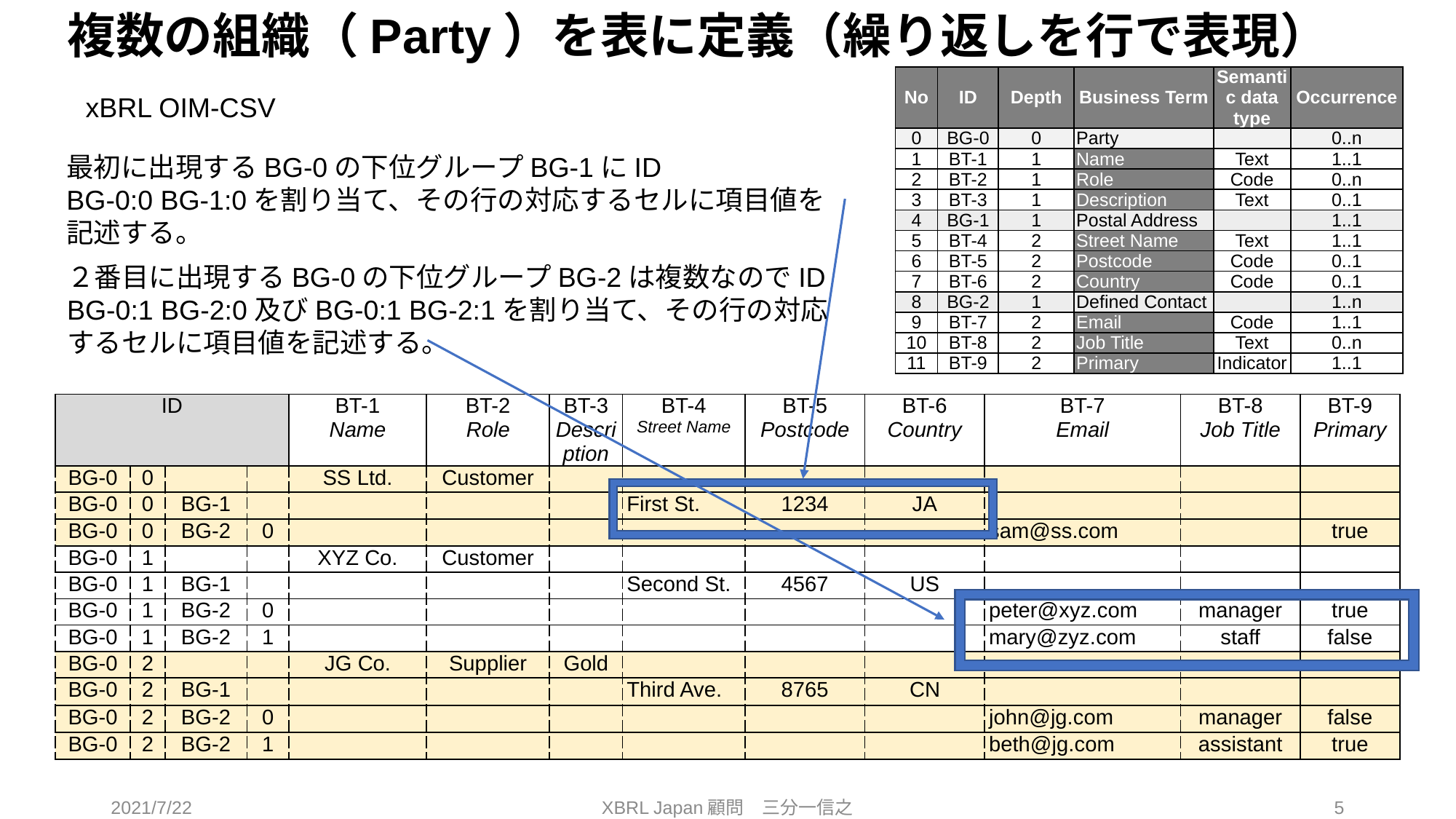

# 複数の組織（Party）を表に定義（繰り返しを行で表現）
| No | ID | Depth | Business Term | Semantic data type | Occurrence |
| --- | --- | --- | --- | --- | --- |
| 0 | BG-0 | 0 | Party |  | 0..n |
| 1 | BT-1 | 1 | Name | Text | 1..1 |
| 2 | BT-2 | 1 | Role | Code | 0..n |
| 3 | BT-3 | 1 | Description | Text | 0..1 |
| 4 | BG-1 | 1 | Postal Address |  | 1..1 |
| 5 | BT-4 | 2 | Street Name | Text | 1..1 |
| 6 | BT-5 | 2 | Postcode | Code | 0..1 |
| 7 | BT-6 | 2 | Country | Code | 0..1 |
| 8 | BG-2 | 1 | Defined Contact |  | 1..n |
| 9 | BT-7 | 2 | Email | Code | 1..1 |
| 10 | BT-8 | 2 | Job Title | Text | 0..n |
| 11 | BT-9 | 2 | Primary | Indicator | 1..1 |
xBRL OIM-CSV
最初に出現するBG-0の下位グループBG-1にID
BG-0:0 BG-1:0を割り当て、その行の対応するセルに項目値を記述する。
２番目に出現するBG-0の下位グループBG-2は複数なのでID
BG-0:1 BG-2:0及びBG-0:1 BG-2:1を割り当て、その行の対応するセルに項目値を記述する。
| ID |  |  |  | BT-1 Name | BT-2 Role | BT-3 Description | BT-4 Street Name | BT-5 Postcode | BT-6 Country | BT-7 Email | BT-8 Job Title | BT-9 Primary |
| --- | --- | --- | --- | --- | --- | --- | --- | --- | --- | --- | --- | --- |
| BG-0 | 0 |  |  | SS Ltd. | Customer |  |  |  |  |  |  |  |
| BG-0 | 0 | BG-1 |  |  |  |  | First St. | 1234 | JA |  |  |  |
| BG-0 | 0 | BG-2 | 0 |  |  |  |  |  |  | sam@ss.com |  | true |
| BG-0 | 1 |  |  | XYZ Co. | Customer |  |  |  |  |  |  |  |
| BG-0 | 1 | BG-1 |  |  |  |  | Second St. | 4567 | US |  |  |  |
| BG-0 | 1 | BG-2 | 0 |  |  |  |  |  |  | peter@xyz.com | manager | true |
| BG-0 | 1 | BG-2 | 1 |  |  |  |  |  |  | mary@zyz.com | staff | false |
| BG-0 | 2 |  |  | JG Co. | Supplier | Gold |  |  |  |  |  |  |
| BG-0 | 2 | BG-1 |  |  |  |  | Third Ave. | 8765 | CN |  |  |  |
| BG-0 | 2 | BG-2 | 0 |  |  |  |  |  |  | john@jg.com | manager | false |
| BG-0 | 2 | BG-2 | 1 |  |  |  |  |  |  | beth@jg.com | assistant | true |

2021/7/22
XBRL Japan顧問　三分一信之
5